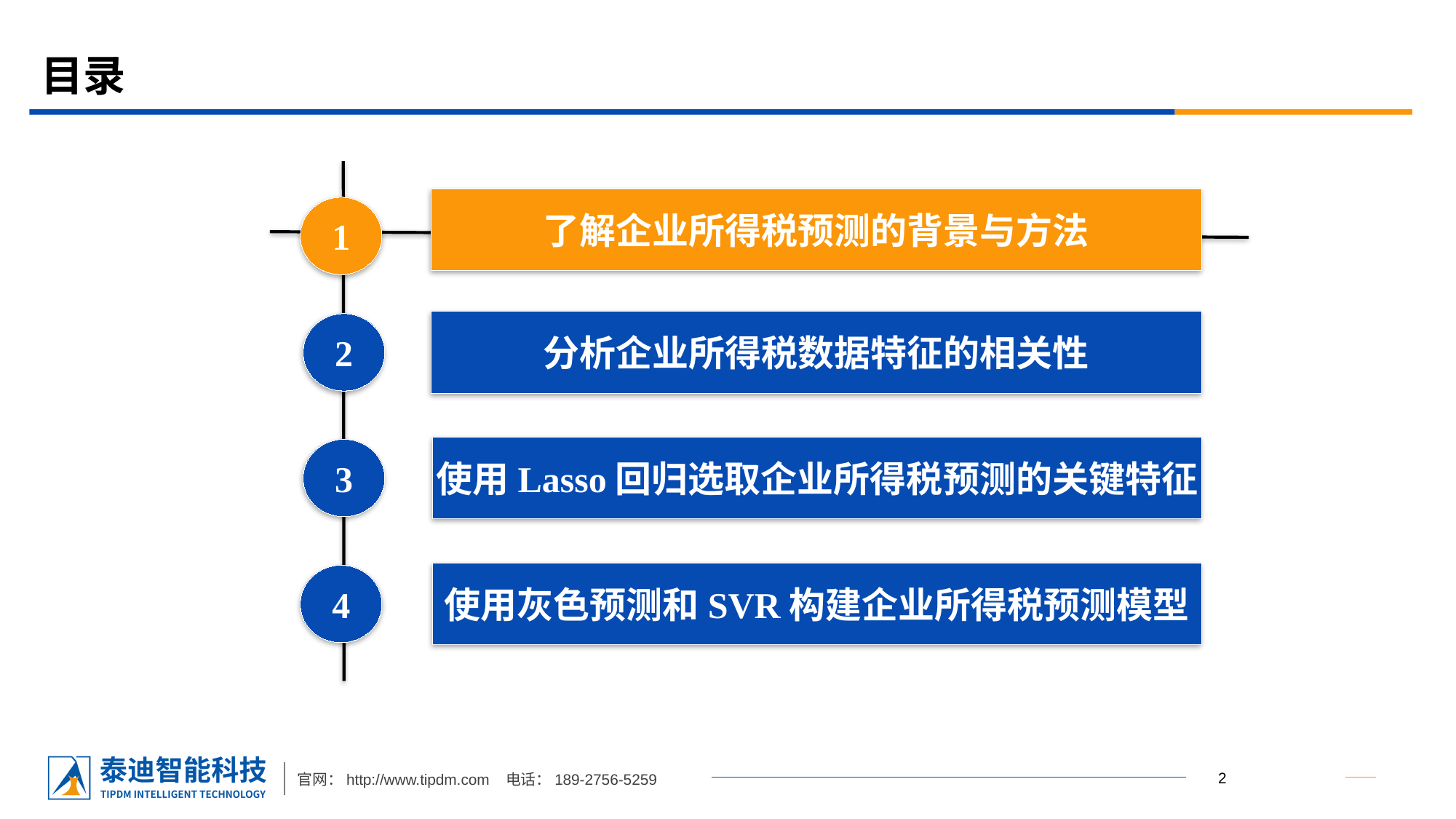

# 目录
了解企业所得税预测的背景与方法
1

分析企业所得税数据特征的相关性
2
使用Lasso回归选取企业所得税预测的关键特征
3
使用灰色预测和SVR构建企业所得税预测模型
4